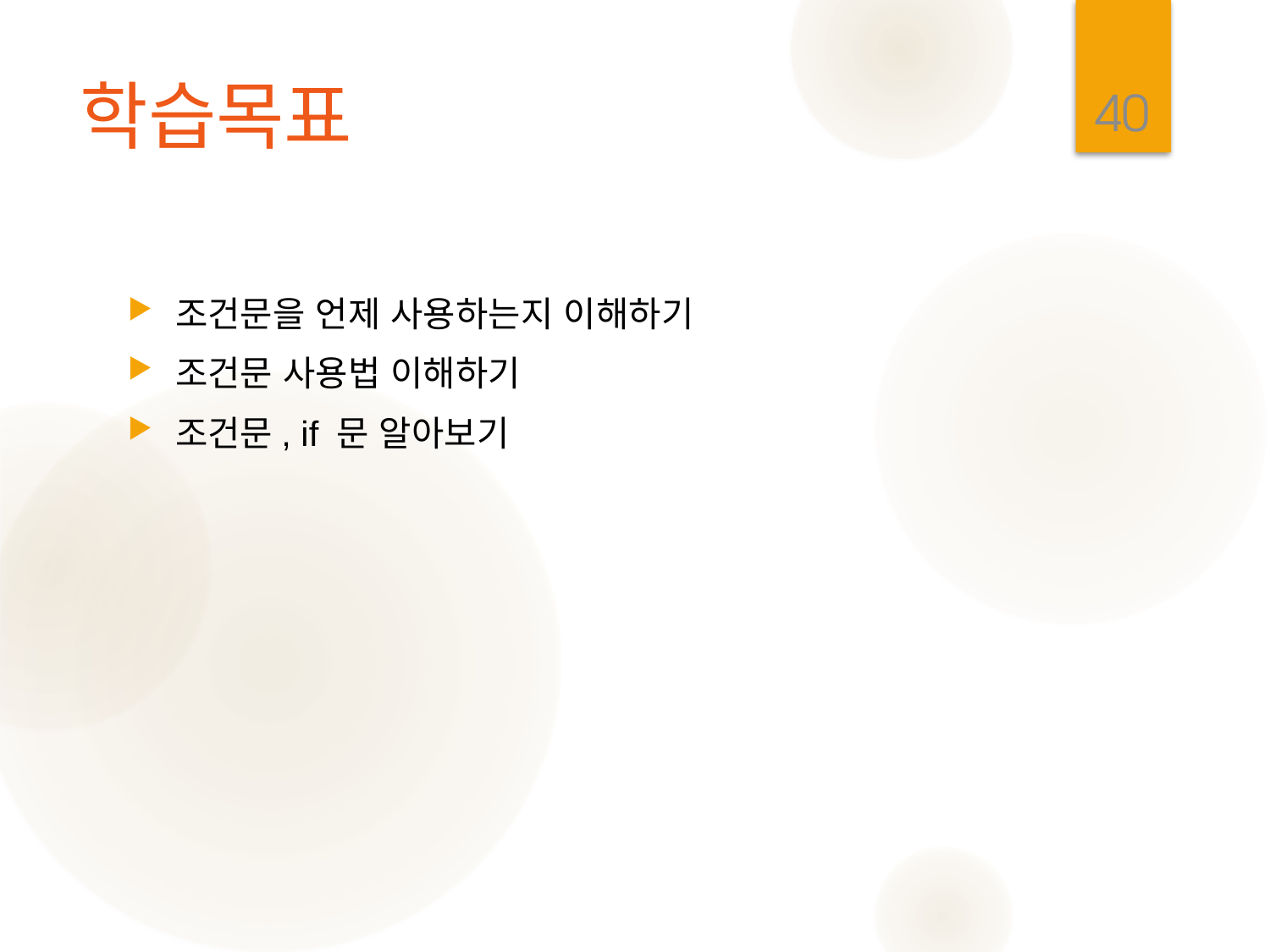

40
# 학습목표
조건문을 언제 사용하는지 이해하기
조건문 사용법 이해하기
조건문, if 문 알아보기